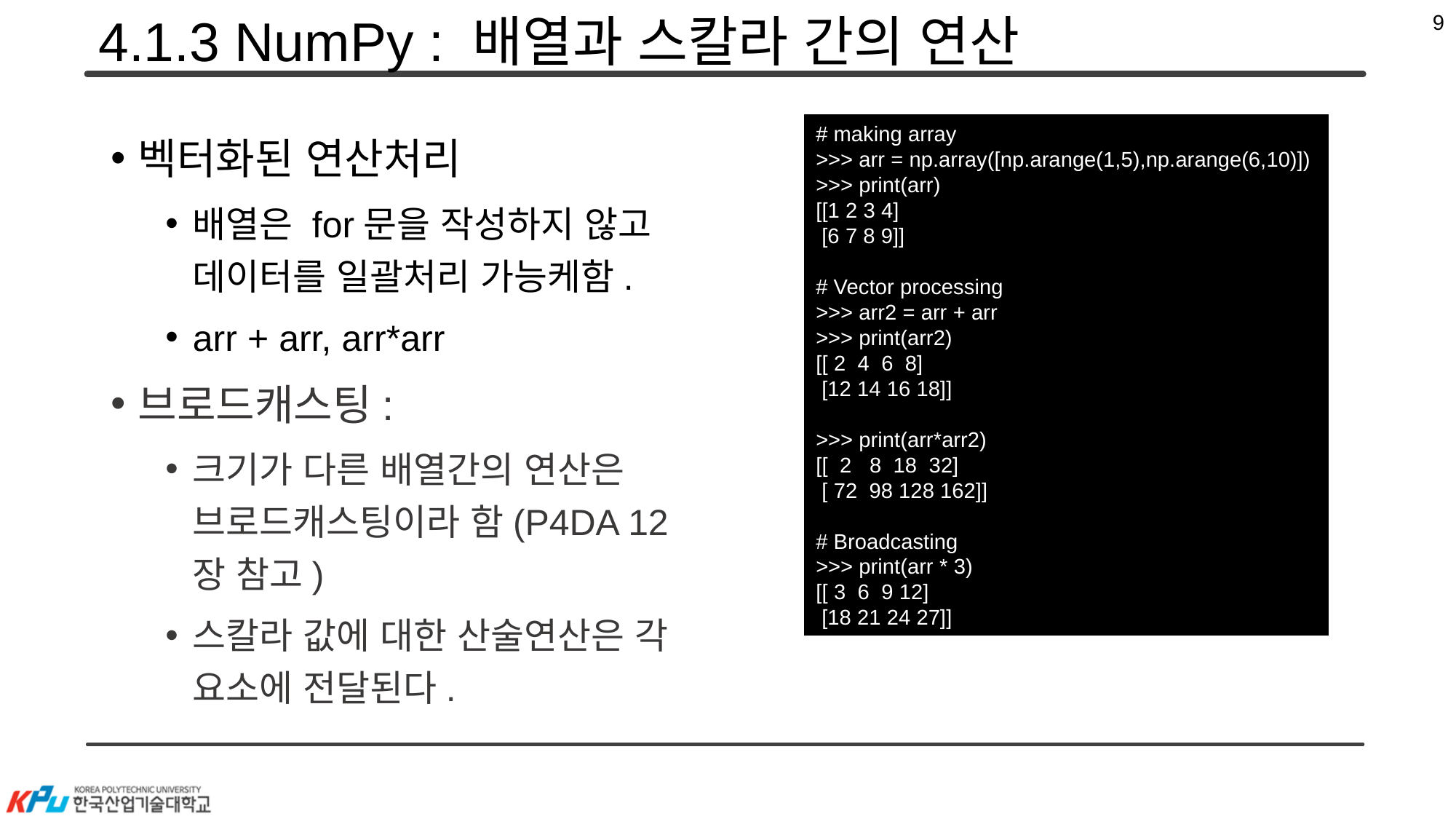

9
# 4.1.3 NumPy : 배열과 스칼라 간의 연산
벡터화된 연산처리
배열은 for문을 작성하지 않고 데이터를 일괄처리 가능케함.
arr + arr, arr*arr
브로드캐스팅:
크기가 다른 배열간의 연산은 브로드캐스팅이라 함(P4DA 12장 참고)
스칼라 값에 대한 산술연산은 각 요소에 전달된다.
# making array
>>> arr = np.array([np.arange(1,5),np.arange(6,10)])
>>> print(arr)
[[1 2 3 4]
 [6 7 8 9]]

# Vector processing
>>> arr2 = arr + arr
>>> print(arr2)
[[ 2  4  6  8]
 [12 14 16 18]]

>>> print(arr*arr2)
[[  2   8  18  32]
 [ 72  98 128 162]]

# Broadcasting
>>> print(arr * 3)
[[ 3  6  9 12]
 [18 21 24 27]]